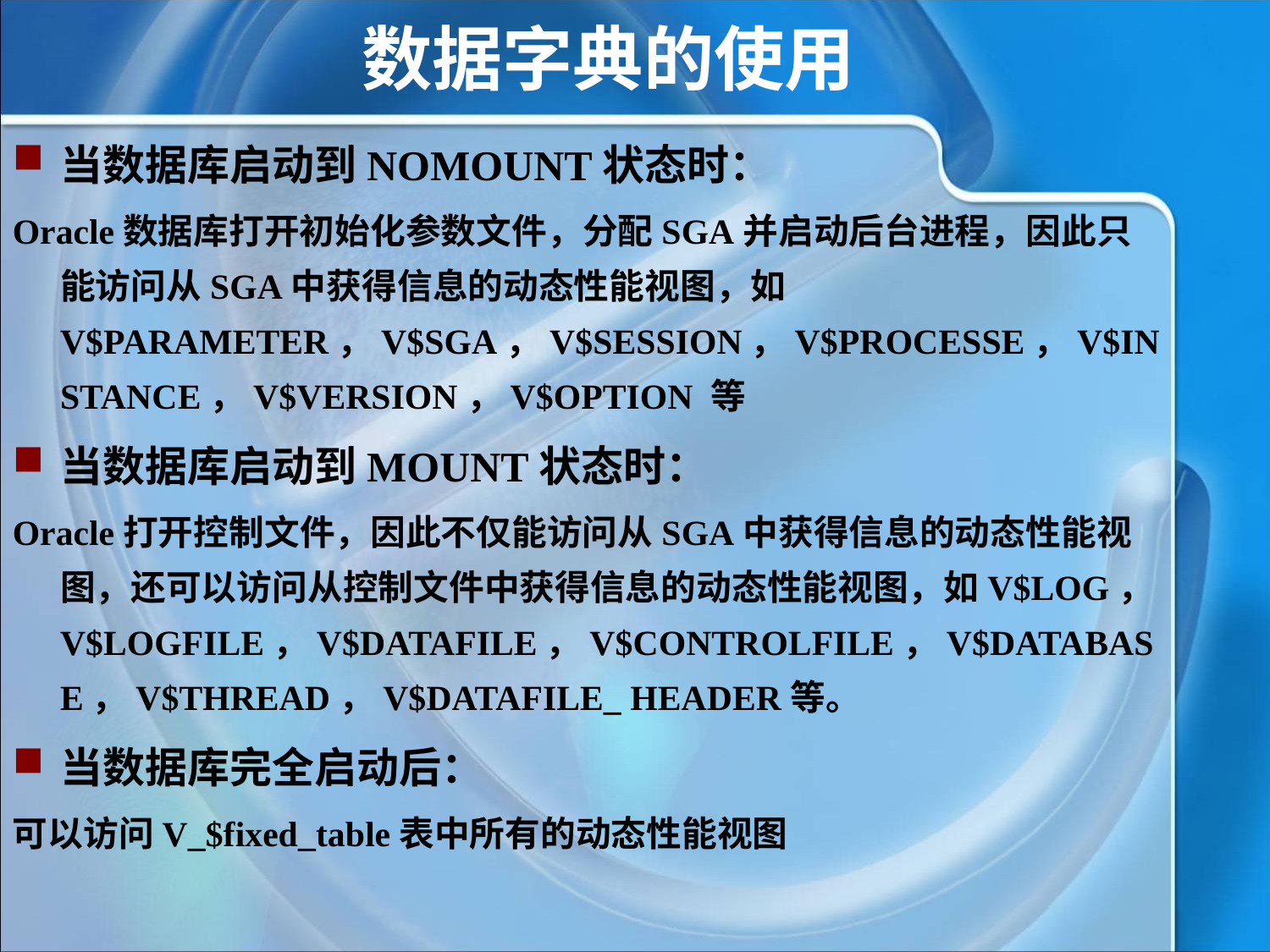

数据字典的使用
当数据库启动到NOMOUNT状态时：
Oracle数据库打开初始化参数文件，分配SGA并启动后台进程，因此只能访问从SGA中获得信息的动态性能视图，如V$PARAMETER，V$SGA，V$SESSION，V$PROCESSE，V$INSTANCE，V$VERSION，V$OPTION 等
当数据库启动到MOUNT状态时：
Oracle打开控制文件，因此不仅能访问从SGA中获得信息的动态性能视图，还可以访问从控制文件中获得信息的动态性能视图，如V$LOG，V$LOGFILE，V$DATAFILE，V$CONTROLFILE，V$DATABASE，V$THREAD，V$DATAFILE_ HEADER等。
当数据库完全启动后：
可以访问V_$fixed_table表中所有的动态性能视图